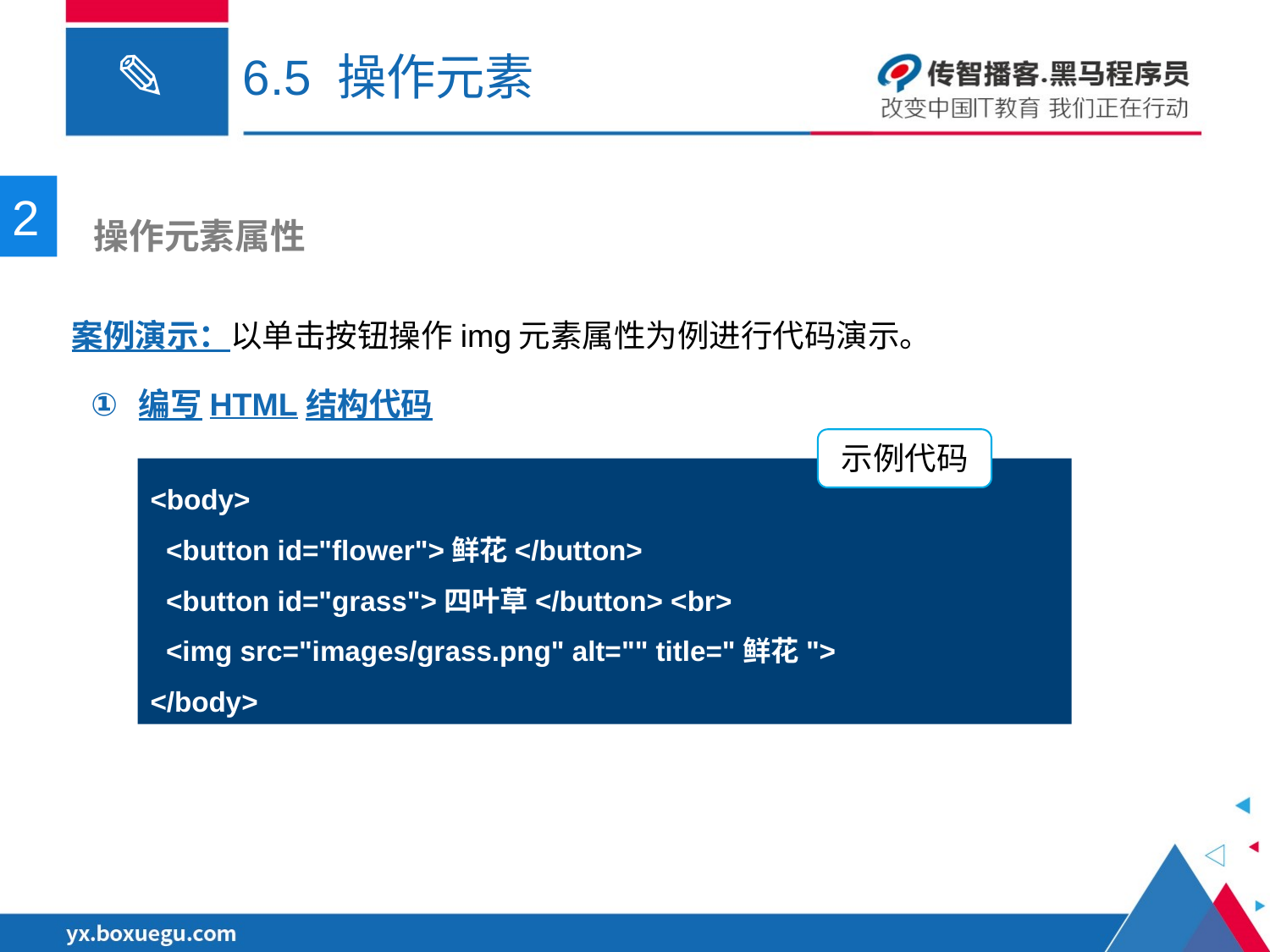

# 6.5 操作元素

2
  操作元素属性
案例演示：以单击按钮操作img元素属性为例进行代码演示。
编写HTML结构代码
示例代码
<body>
  <button id="flower">鲜花</button>
  <button id="grass">四叶草</button> <br>
  <img src="images/grass.png" alt="" title="鲜花">
</body>